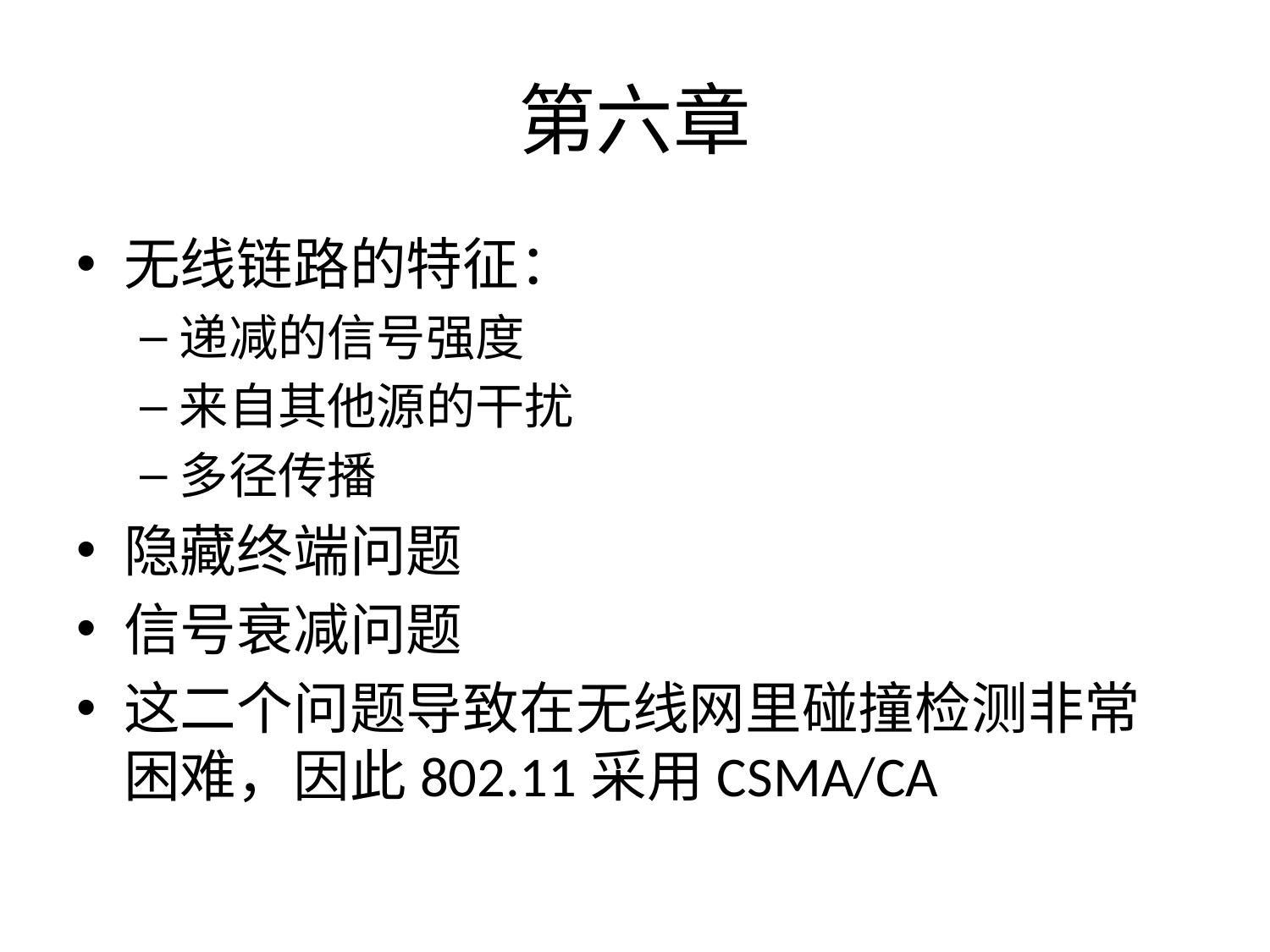

# 第六章
无线链路的特征：
递减的信号强度
来自其他源的干扰
多径传播
隐藏终端问题
信号衰减问题
这二个问题导致在无线网里碰撞检测非常困难，因此802.11采用CSMA/CA